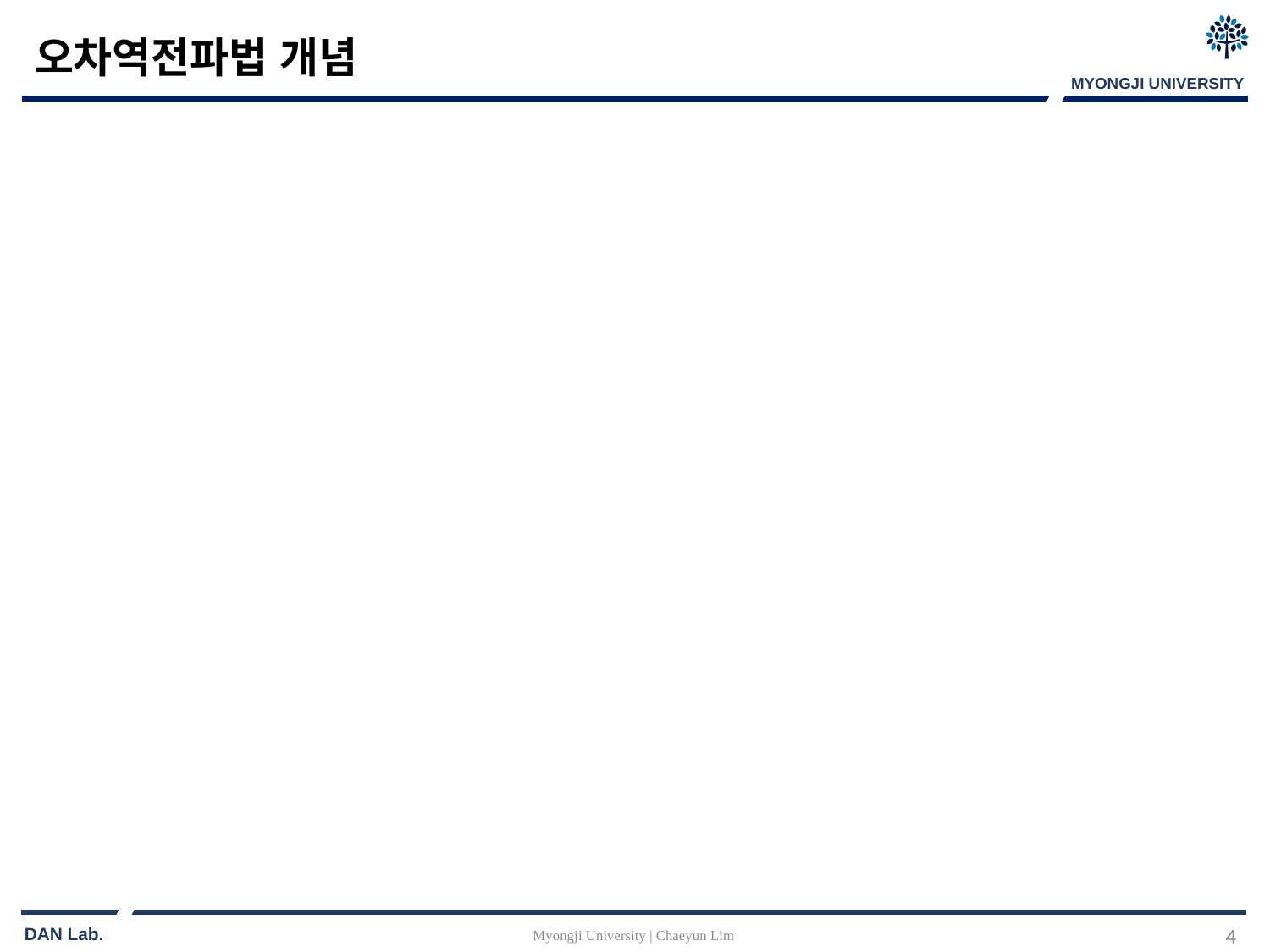

# 오차역전파법 개념

Myongji University | Chaeyun Lim
4